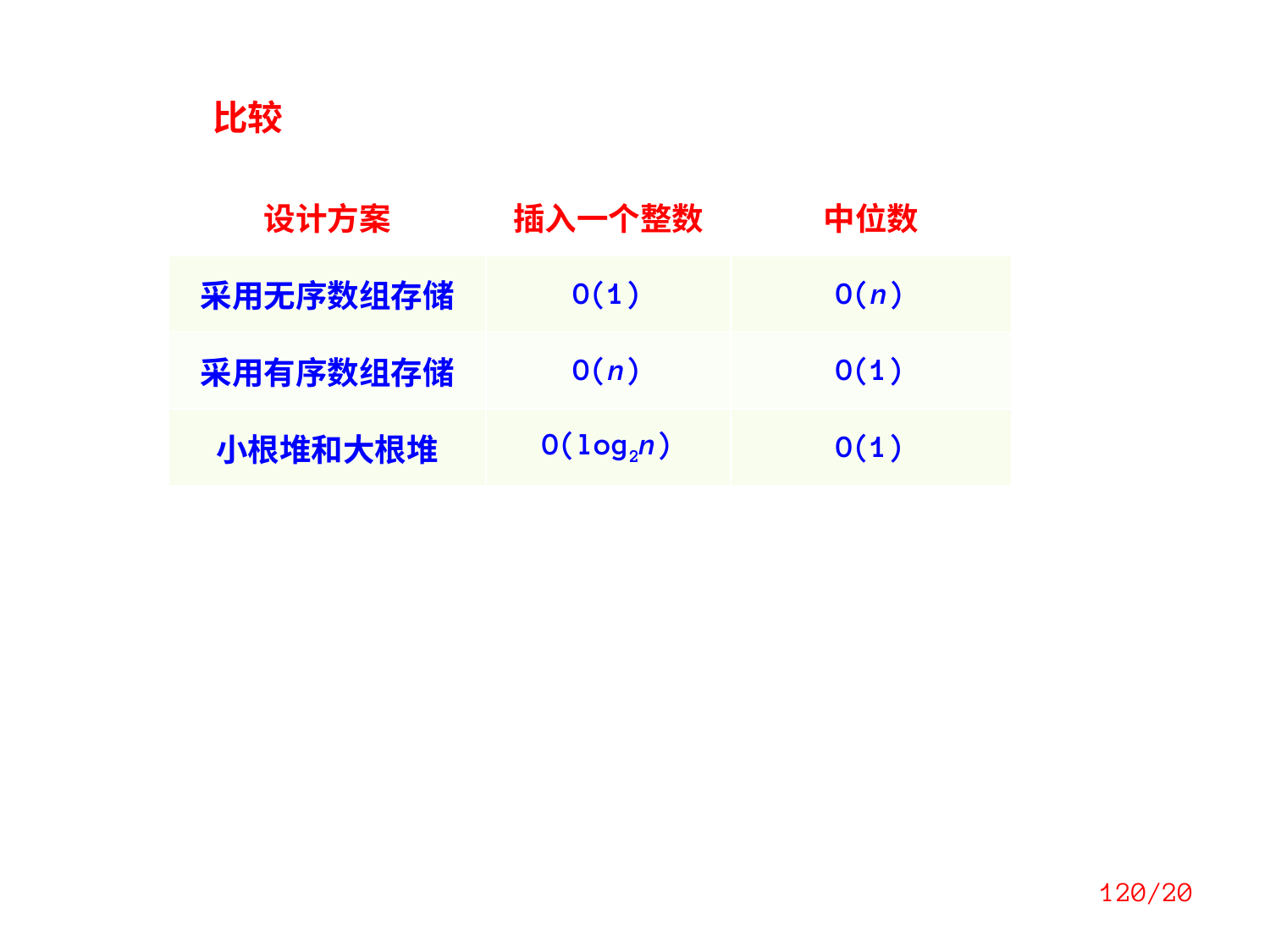

比较
| 设计方案 | 插入一个整数 | 中位数 |
| --- | --- | --- |
| 采用无序数组存储 | O(1) | O(n) |
| 采用有序数组存储 | O(n) | O(1) |
| 小根堆和大根堆 | O(log2n) | O(1) |
120/20